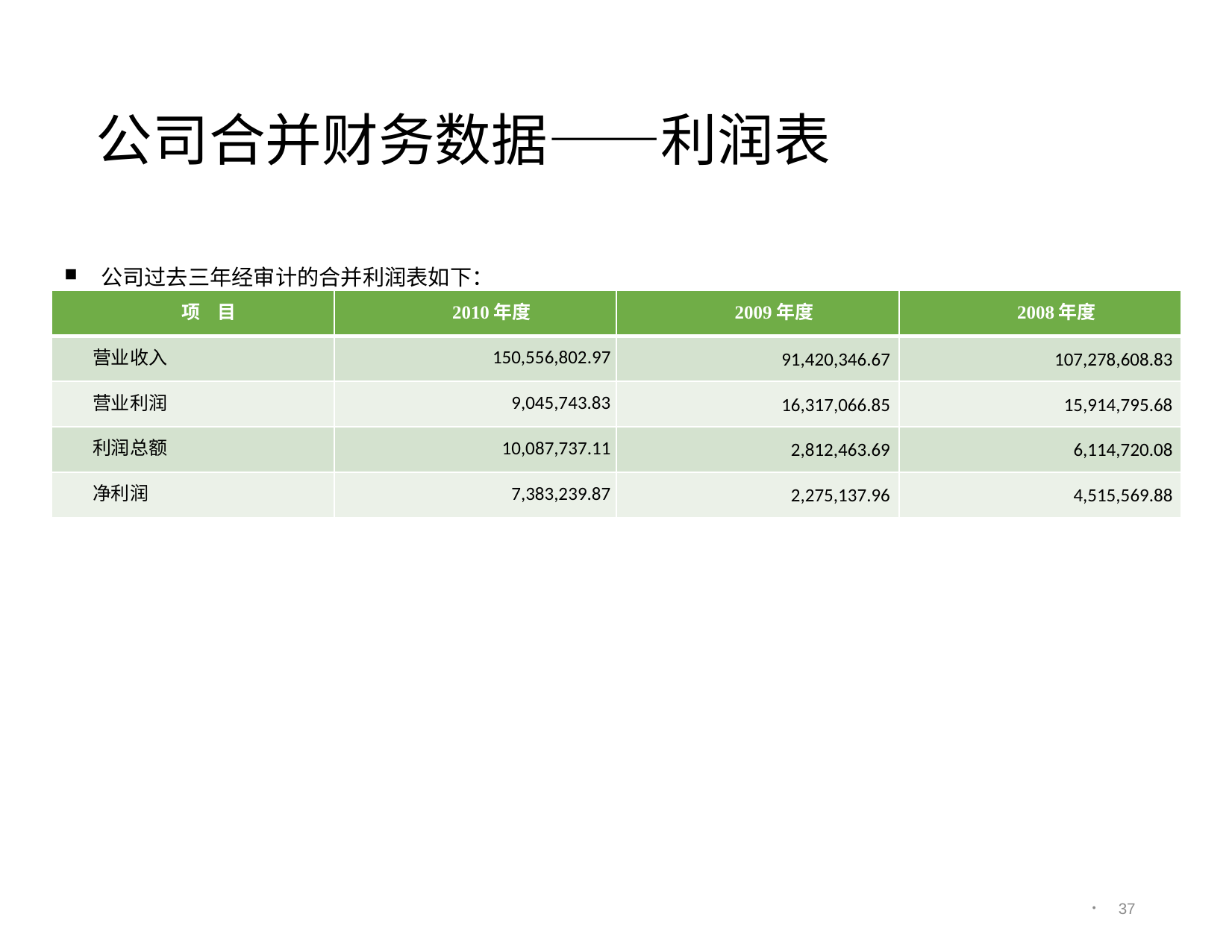

# 公司合并财务数据——利润表
 公司过去三年经审计的合并利润表如下：
| 项 目 | 2010年度 | 2009年度 | 2008年度 |
| --- | --- | --- | --- |
| 营业收入 | 150,556,802.97 | 91,420,346.67 | 107,278,608.83 |
| 营业利润 | 9,045,743.83 | 16,317,066.85 | 15,914,795.68 |
| 利润总额 | 10,087,737.11 | 2,812,463.69 | 6,114,720.08 |
| 净利润 | 7,383,239.87 | 2,275,137.96 | 4,515,569.88 |
37